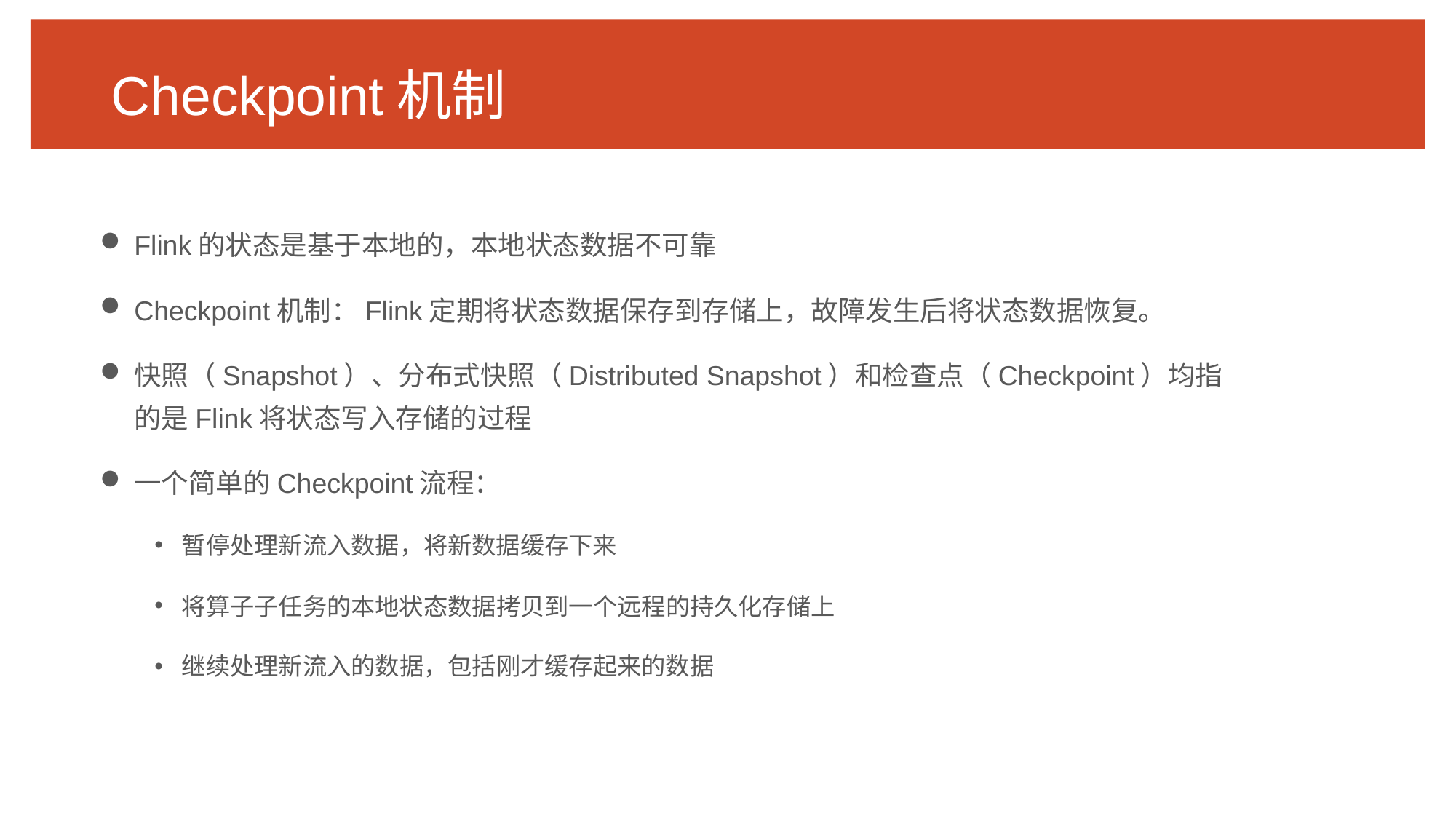

# Checkpoint机制
Flink的状态是基于本地的，本地状态数据不可靠
Checkpoint机制：Flink定期将状态数据保存到存储上，故障发生后将状态数据恢复。
快照（Snapshot）、分布式快照（Distributed Snapshot）和检查点（Checkpoint）均指的是Flink将状态写入存储的过程
一个简单的Checkpoint流程：
暂停处理新流入数据，将新数据缓存下来
将算子子任务的本地状态数据拷贝到一个远程的持久化存储上
继续处理新流入的数据，包括刚才缓存起来的数据